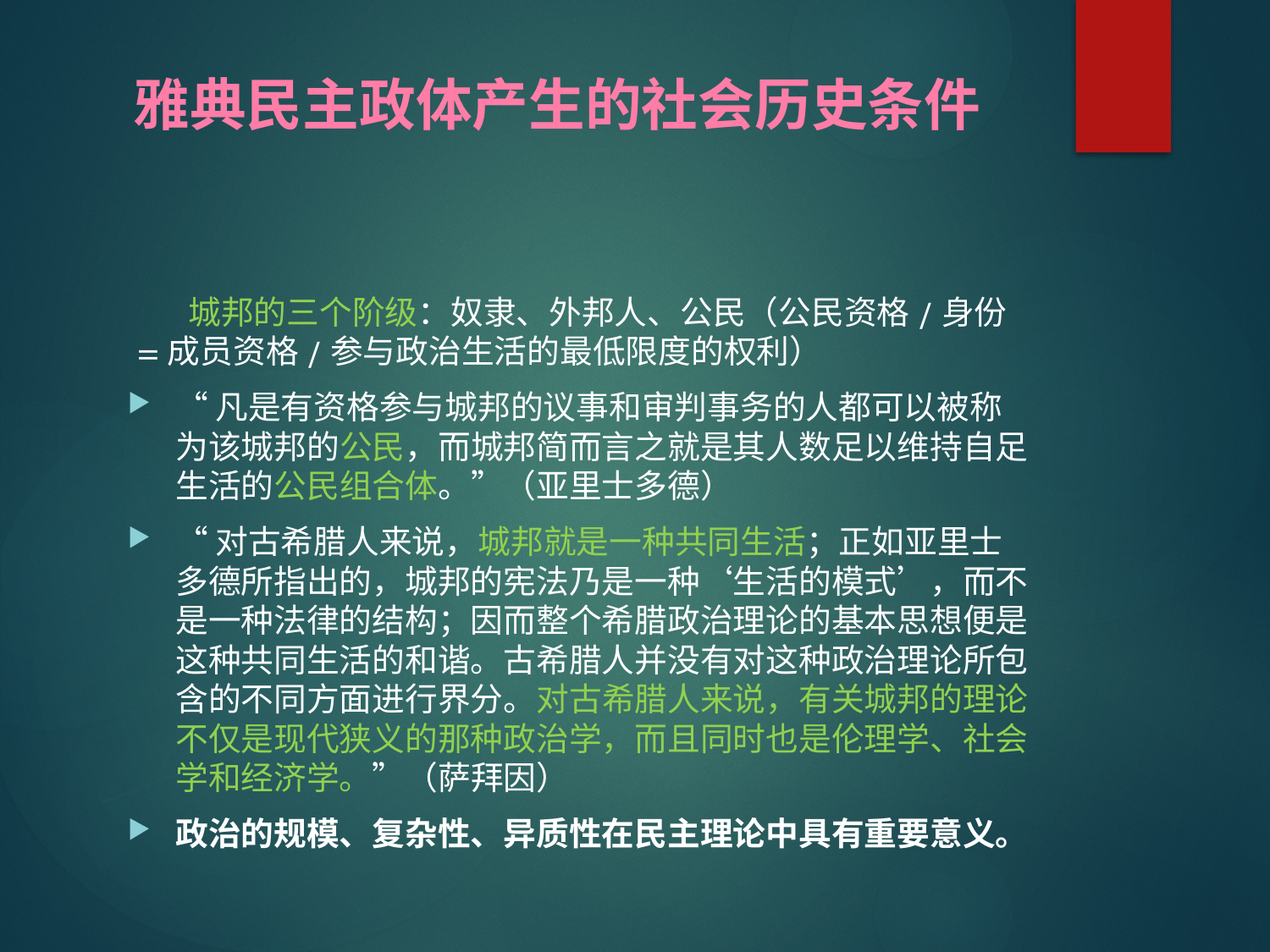

# 雅典民主政体产生的社会历史条件
      城邦的三个阶级：奴隶、外邦人、公民（公民资格/身份=成员资格/参与政治生活的最低限度的权利）
“凡是有资格参与城邦的议事和审判事务的人都可以被称为该城邦的公民，而城邦简而言之就是其人数足以维持自足生活的公民组合体。”（亚里士多德）
“对古希腊人来说，城邦就是一种共同生活；正如亚里士多德所指出的，城邦的宪法乃是一种‘生活的模式’，而不是一种法律的结构；因而整个希腊政治理论的基本思想便是这种共同生活的和谐。古希腊人并没有对这种政治理论所包含的不同方面进行界分。对古希腊人来说，有关城邦的理论不仅是现代狭义的那种政治学，而且同时也是伦理学、社会学和经济学。”（萨拜因）
政治的规模、复杂性、异质性在民主理论中具有重要意义。